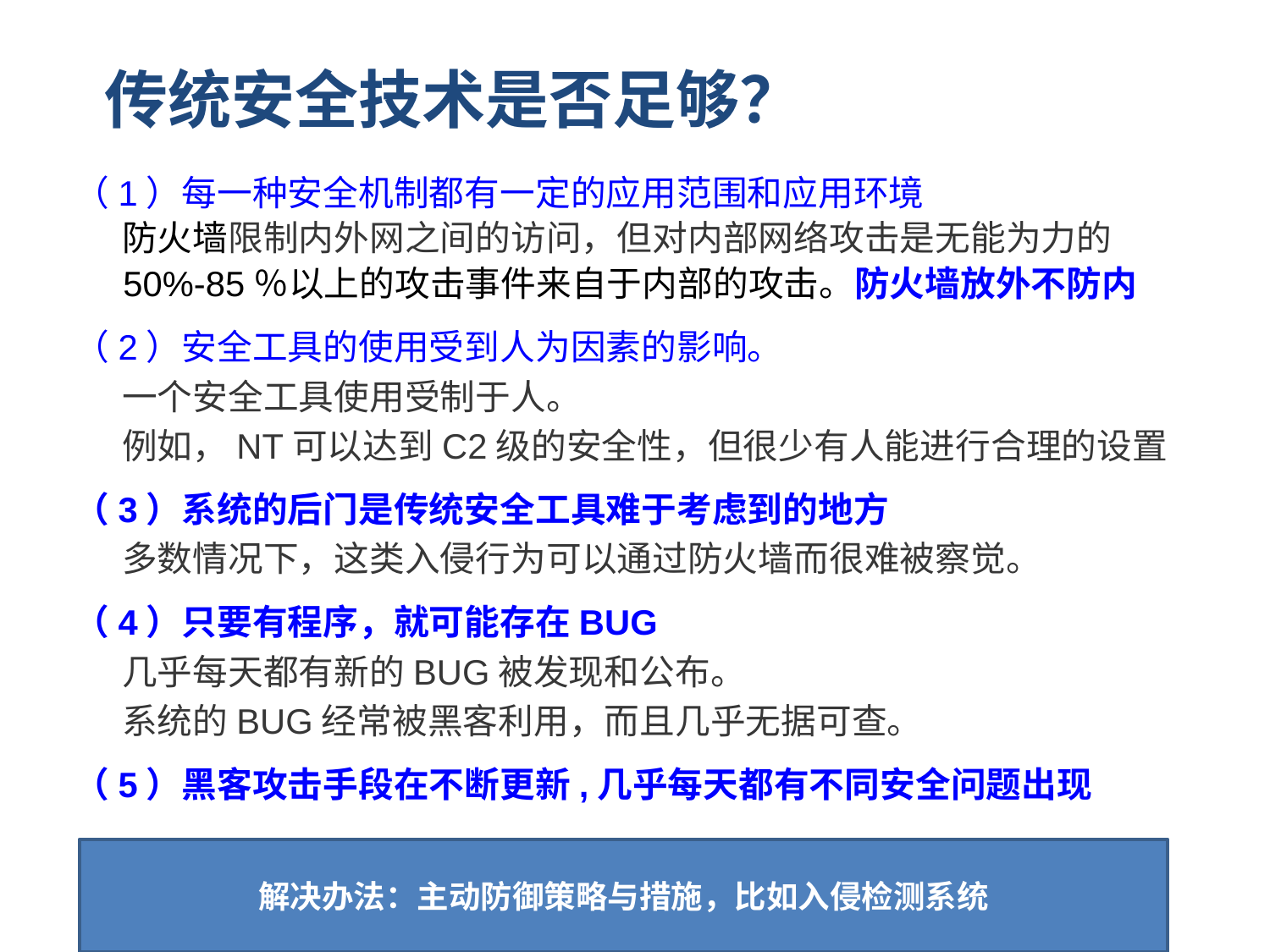

传统安全技术是否足够？
（1）每一种安全机制都有一定的应用范围和应用环境
     防火墙限制内外网之间的访问，但对内部网络攻击是无能为力的
     50%-85％以上的攻击事件来自于内部的攻击。防火墙放外不防内
（2）安全工具的使用受到人为因素的影响。
     一个安全工具使用受制于人。
     例如，NT可以达到C2级的安全性，但很少有人能进行合理的设置
（3）系统的后门是传统安全工具难于考虑到的地方
     多数情况下，这类入侵行为可以通过防火墙而很难被察觉。
（4）只要有程序，就可能存在BUG
     几乎每天都有新的BUG被发现和公布。
     系统的BUG经常被黑客利用，而且几乎无据可查。
（5）黑客攻击手段在不断更新,几乎每天都有不同安全问题出现

解决办法：主动防御策略与措施，比如入侵检测系统